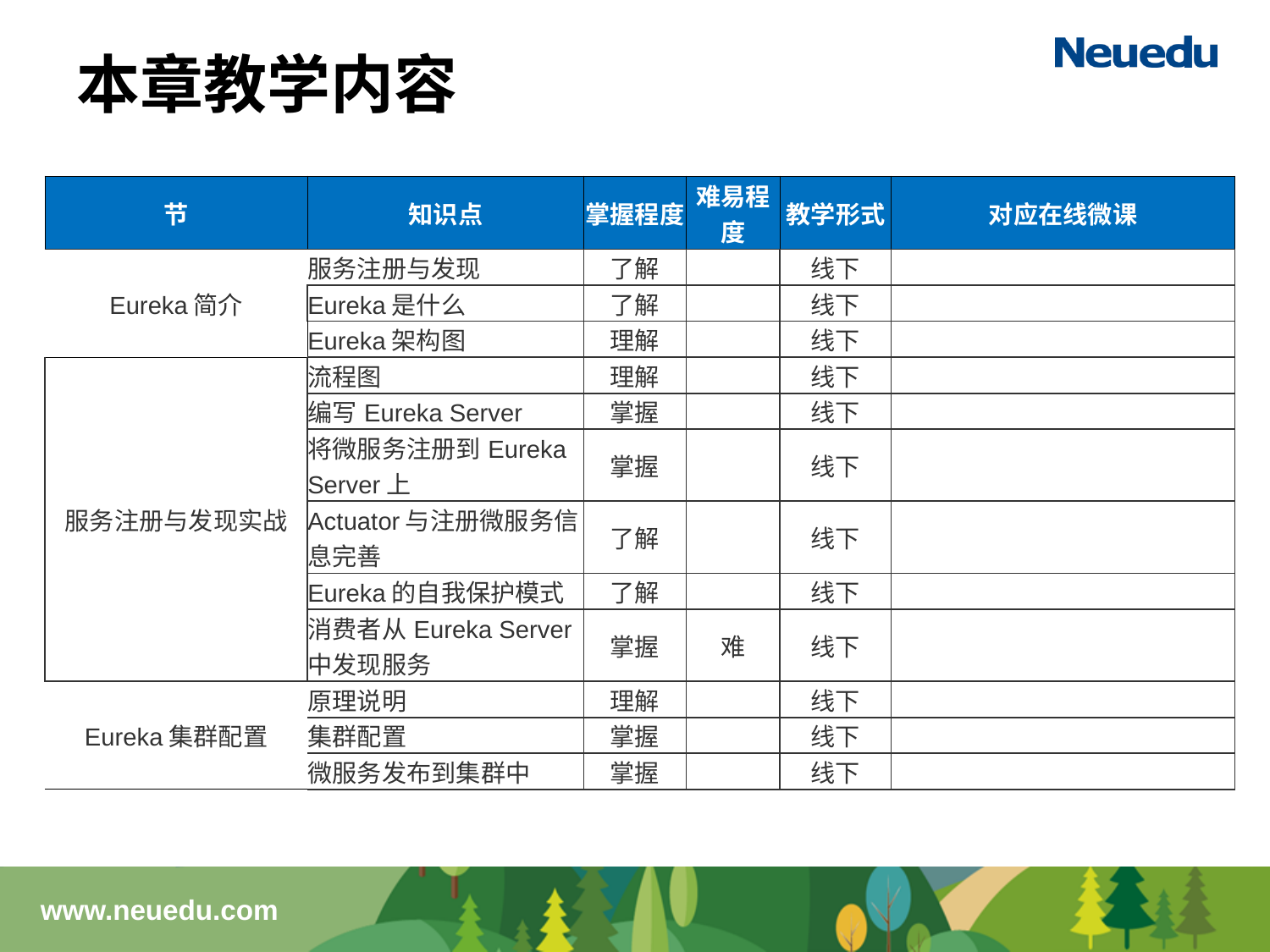

# 本章教学内容

| 节 | 知识点 | 掌握程度 | 难易程度 | 教学形式 | 对应在线微课 |
| --- | --- | --- | --- | --- | --- |
| Eureka简介 | 服务注册与发现 | 了解 |  | 线下 |  |
|  | Eureka是什么 | 了解 |  | 线下 |  |
|  | Eureka架构图 | 理解 |  | 线下 |  |
| 服务注册与发现实战 | 流程图 | 理解 |  | 线下 |  |
|  | 编写Eureka Server | 掌握 |  | 线下 |  |
|  | 将微服务注册到Eureka Server上 | 掌握 |  | 线下 |  |
|  | Actuator与注册微服务信息完善 | 了解 |  | 线下 |  |
|  | Eureka的自我保护模式 | 了解 |  | 线下 |  |
|  | 消费者从Eureka Server中发现服务 | 掌握 | 难 | 线下 |  |
| Eureka集群配置 | 原理说明 | 理解 |  | 线下 |  |
|  | 集群配置 | 掌握 |  | 线下 |  |
|  | 微服务发布到集群中 | 掌握 |  | 线下 |  |